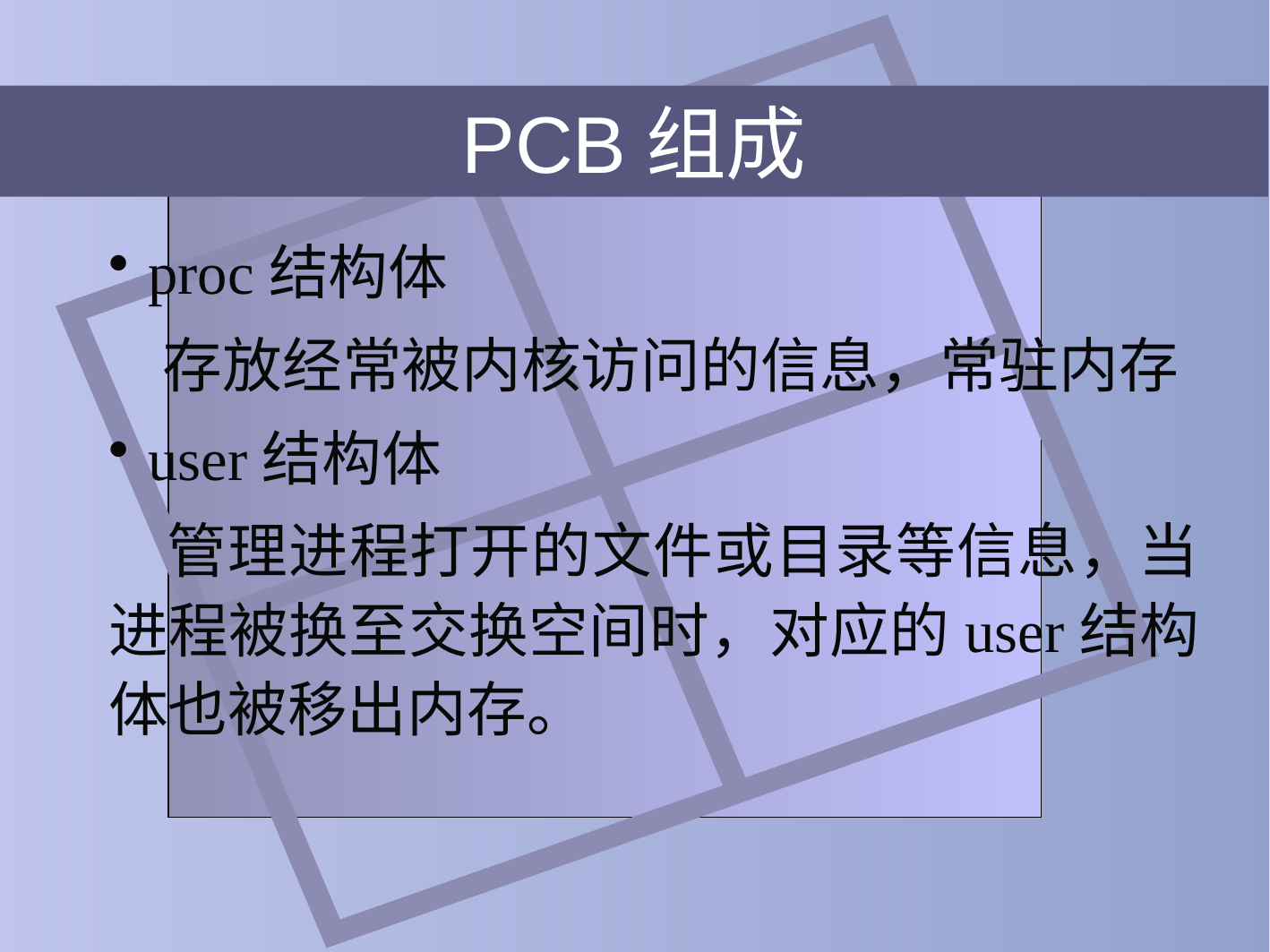

# PCB组成
proc结构体
   存放经常被内核访问的信息，常驻内存
user结构体
   管理进程打开的文件或目录等信息，当进程被换至交换空间时，对应的user结构体也被移出内存。